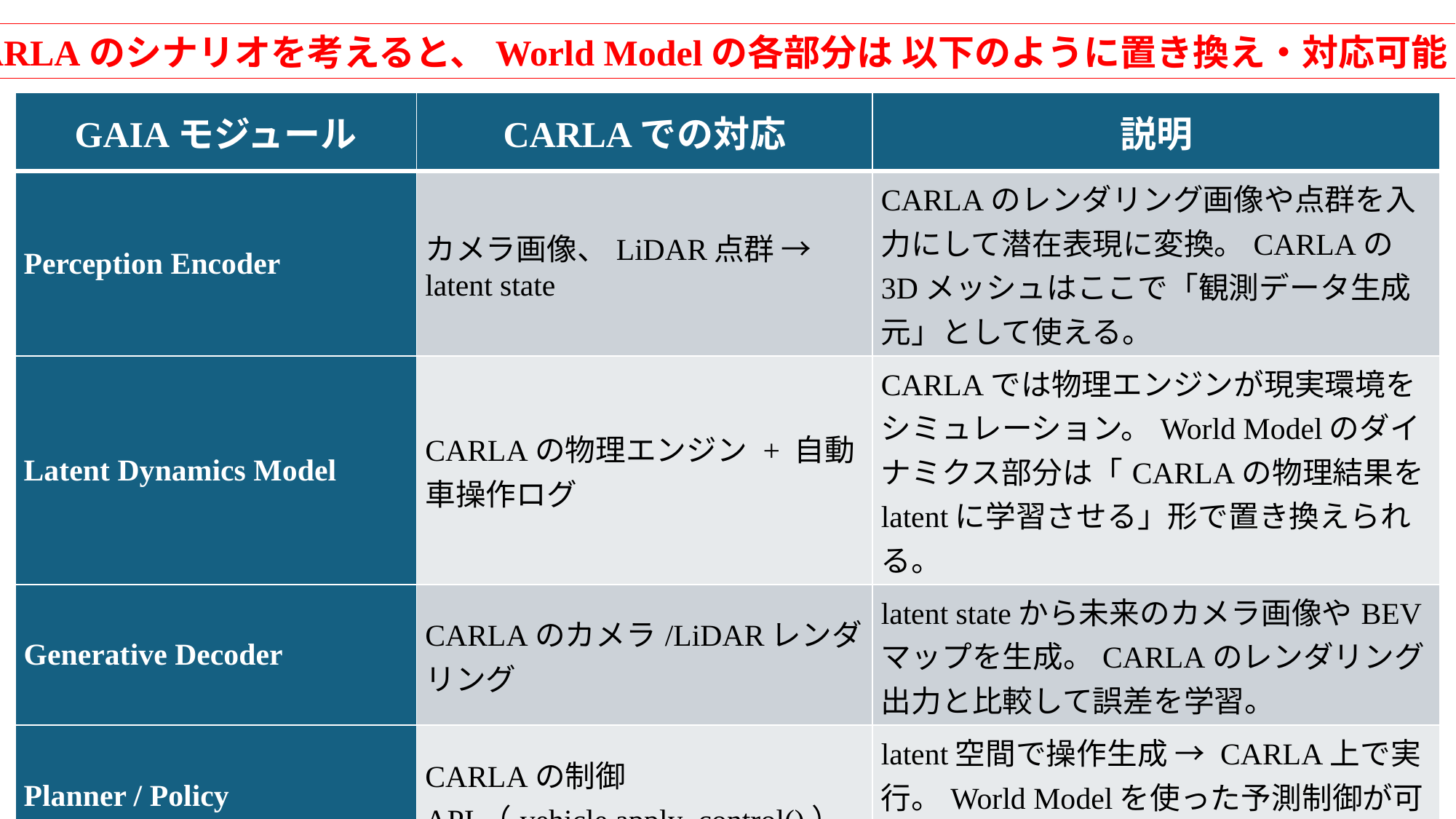

CARLAのシナリオを考えると、World Modelの各部分は 以下のように置き換え・対応可能
| GAIAモジュール | CARLAでの対応 | 説明 |
| --- | --- | --- |
| Perception Encoder | カメラ画像、LiDAR点群 → latent state | CARLAのレンダリング画像や点群を入力にして潜在表現に変換。CARLAの3Dメッシュはここで「観測データ生成元」として使える。 |
| Latent Dynamics Model | CARLAの物理エンジン + 自動車操作ログ | CARLAでは物理エンジンが現実環境をシミュレーション。World Modelのダイナミクス部分は「CARLAの物理結果をlatentに学習させる」形で置き換えられる。 |
| Generative Decoder | CARLAのカメラ/LiDARレンダリング | latent stateから未来のカメラ画像やBEVマップを生成。CARLAのレンダリング出力と比較して誤差を学習。 |
| Planner / Policy | CARLAの制御API（vehicle.apply\_control()） | latent空間で操作生成 → CARLA上で実行。World Modelを使った予測制御が可能。 |
| Hazard / Affordance Predictor | CARLA上での障害物・信号情報 | CARLAの物理・シナリオ情報を使い、将来の危険予測を学習。例えば交差点横断歩行者、赤信号停止など。 |